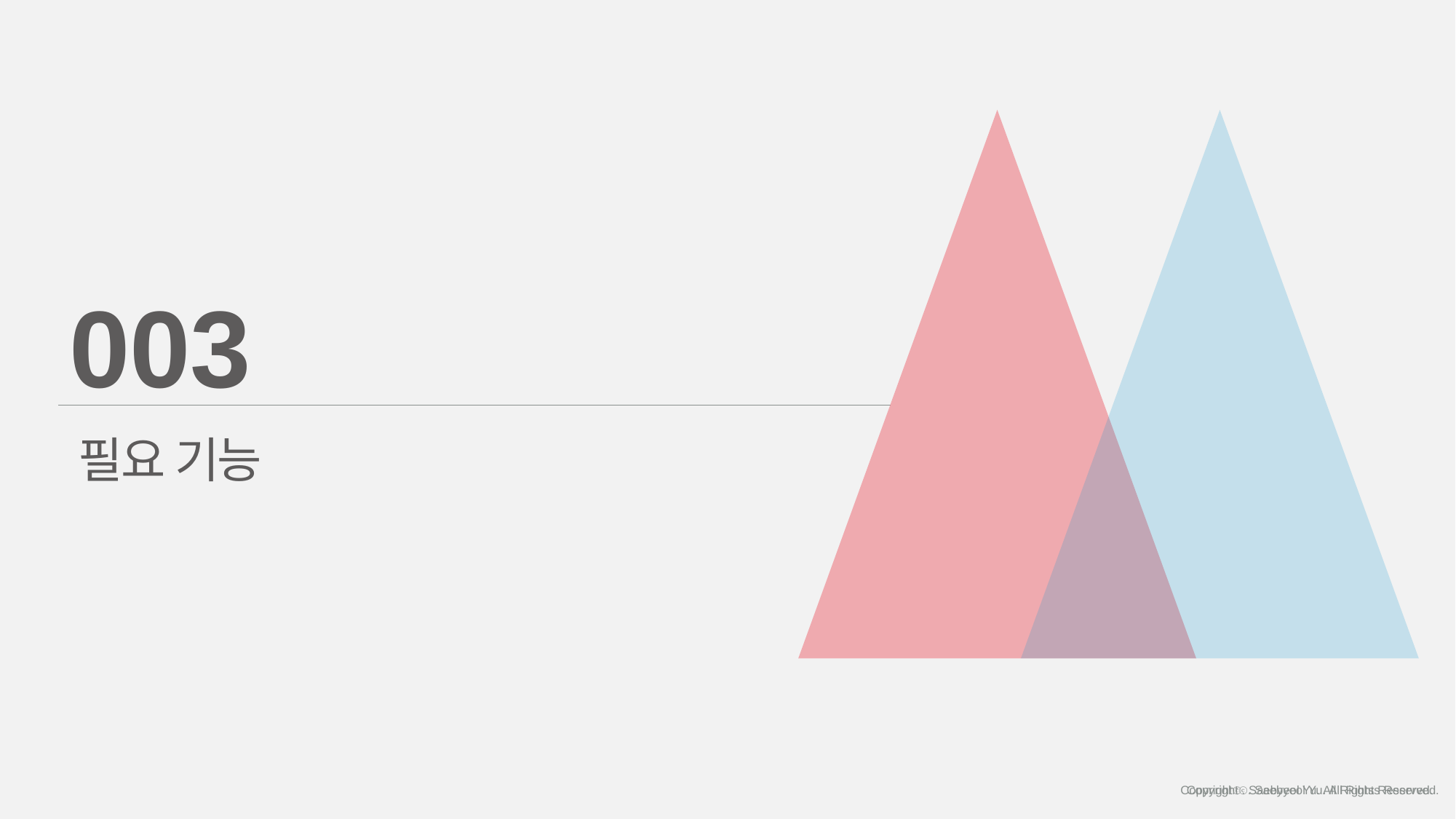

003
필요 기능
Copyrightⓒ. Saebyeol Yu. All Rights Reserved.